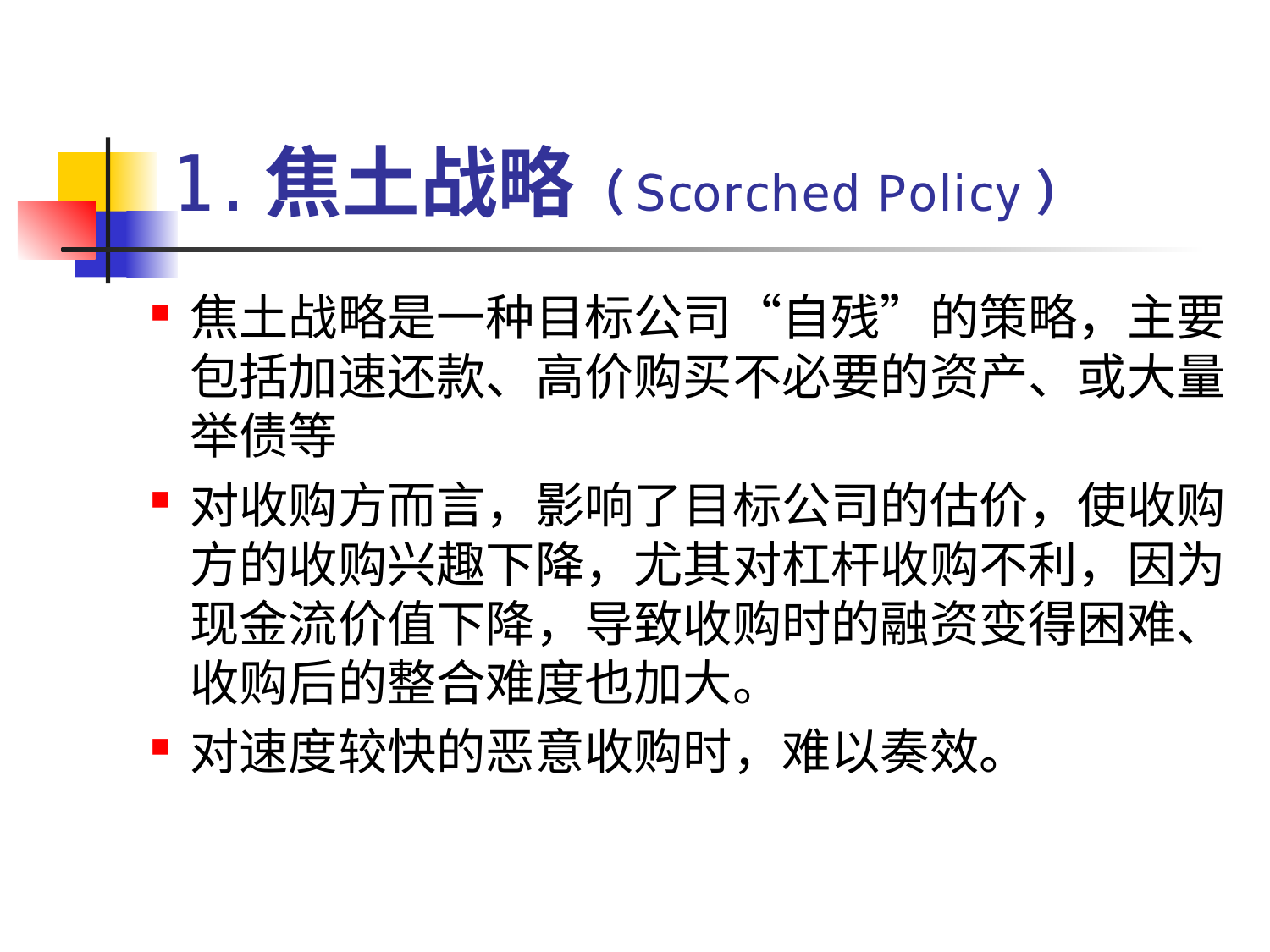

# 1.焦土战略（Scorched Policy）
焦土战略是一种目标公司“自残”的策略，主要包括加速还款、高价购买不必要的资产、或大量举债等
对收购方而言，影响了目标公司的估价，使收购方的收购兴趣下降，尤其对杠杆收购不利，因为现金流价值下降，导致收购时的融资变得困难、收购后的整合难度也加大。
对速度较快的恶意收购时，难以奏效。